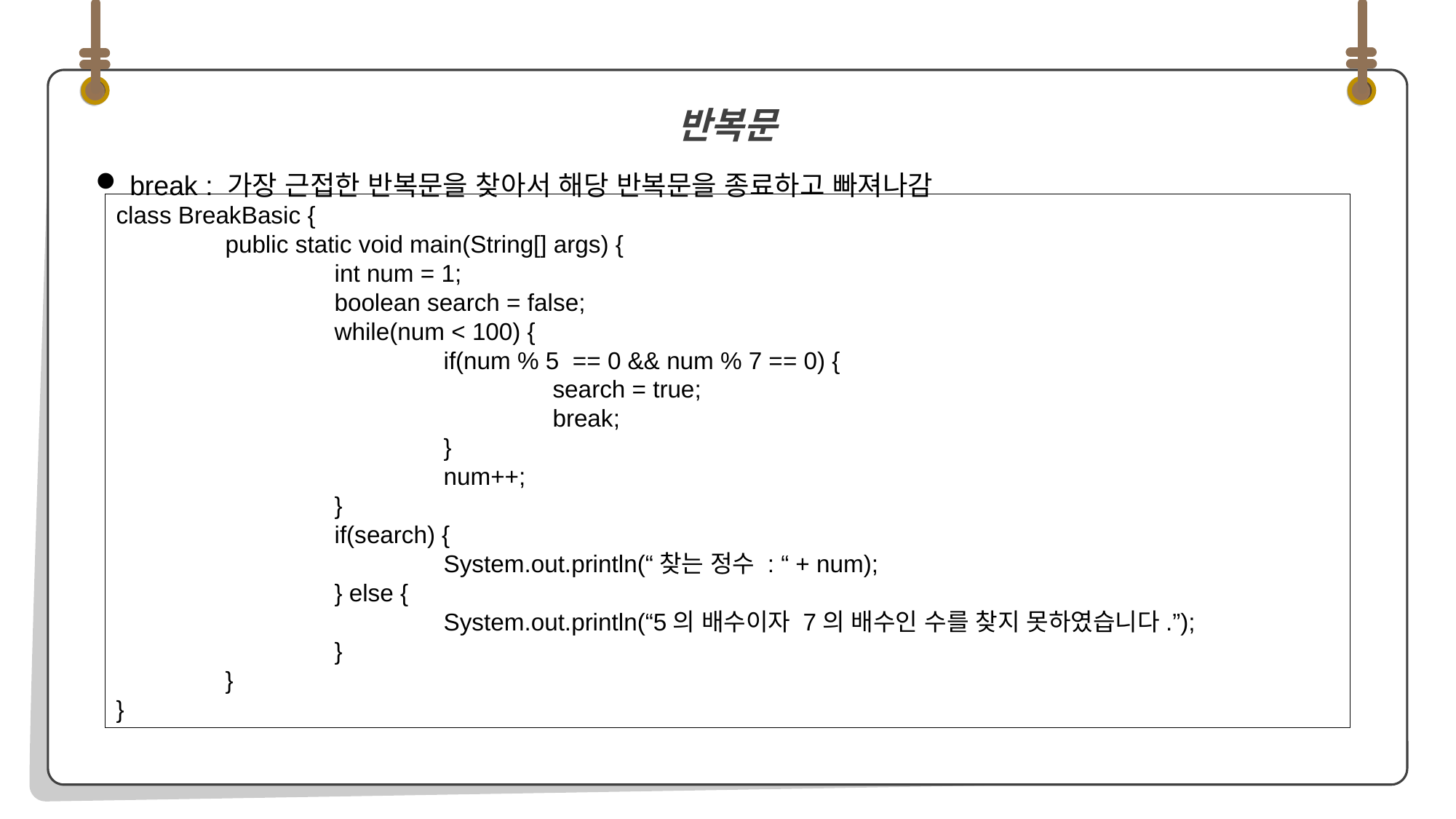

break : 가장 근접한 반복문을 찾아서 해당 반복문을 종료하고 빠져나감
반복문

class BreakBasic {
	public static void main(String[] args) {
		int num = 1;
		boolean search = false;
		while(num < 100) {
			if(num % 5  == 0 && num % 7 == 0) {
				search = true;
				break;
			}
			num++;
		}
		if(search) {
			System.out.println(“찾는 정수 : “ + num);
		} else {
			System.out.println(“5의 배수이자 7의 배수인 수를 찾지 못하였습니다.”);
		}
	}
}